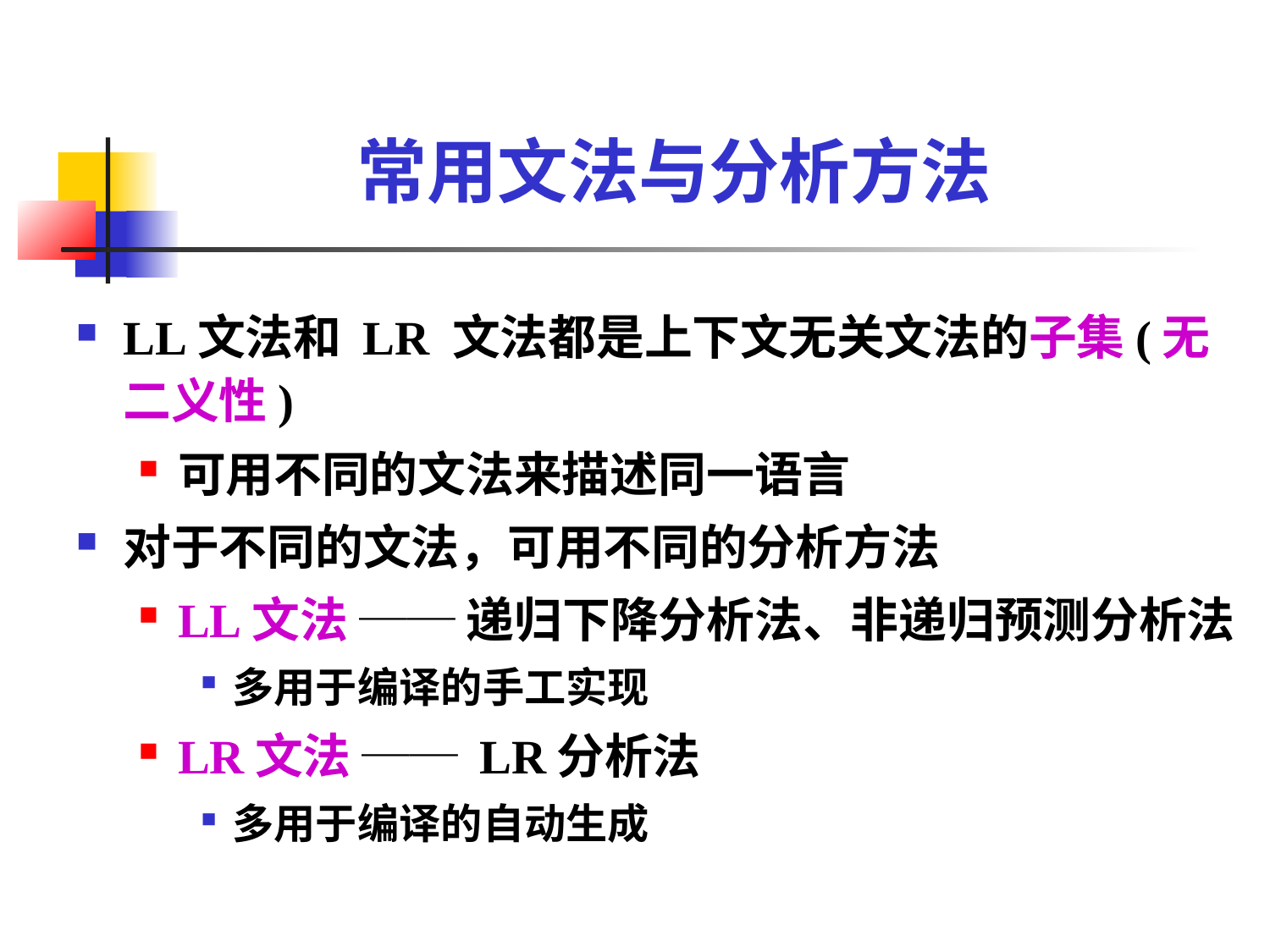

常用文法与分析方法
LL文法和 LR 文法都是上下文无关文法的子集(无二义性)
可用不同的文法来描述同一语言
对于不同的文法，可用不同的分析方法
LL文法 ── 递归下降分析法、非递归预测分析法
多用于编译的手工实现
LR文法 ── LR分析法
多用于编译的自动生成